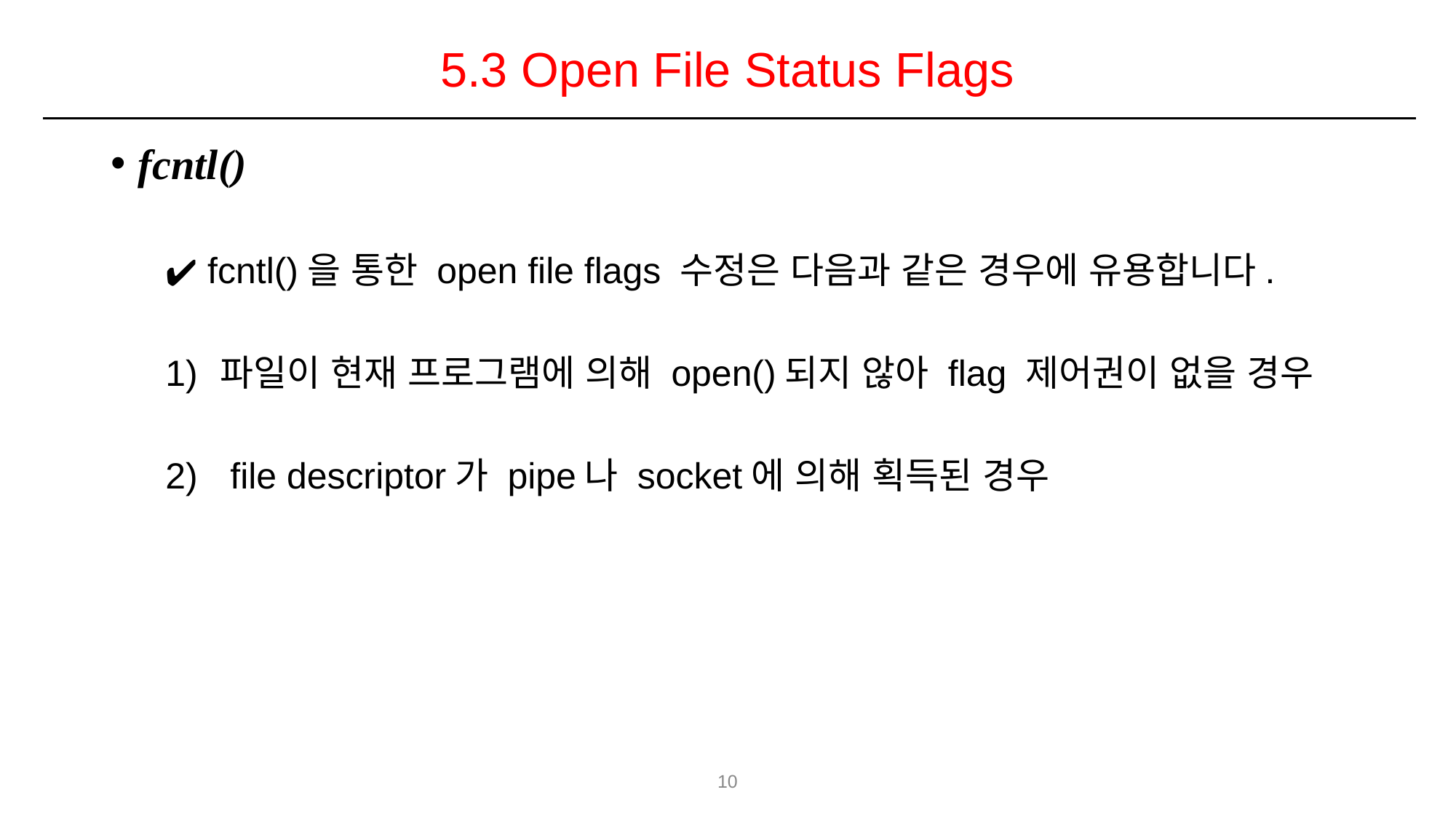

# 5.3 Open File Status Flags
fcntl()

 fcntl()을 통한 open file flags 수정은 다음과 같은 경우에 유용합니다.

파일이 현재 프로그램에 의해 open()되지 않아 flag 제어권이 없을 경우

 file descriptor가 pipe나 socket에 의해 획득된 경우

10